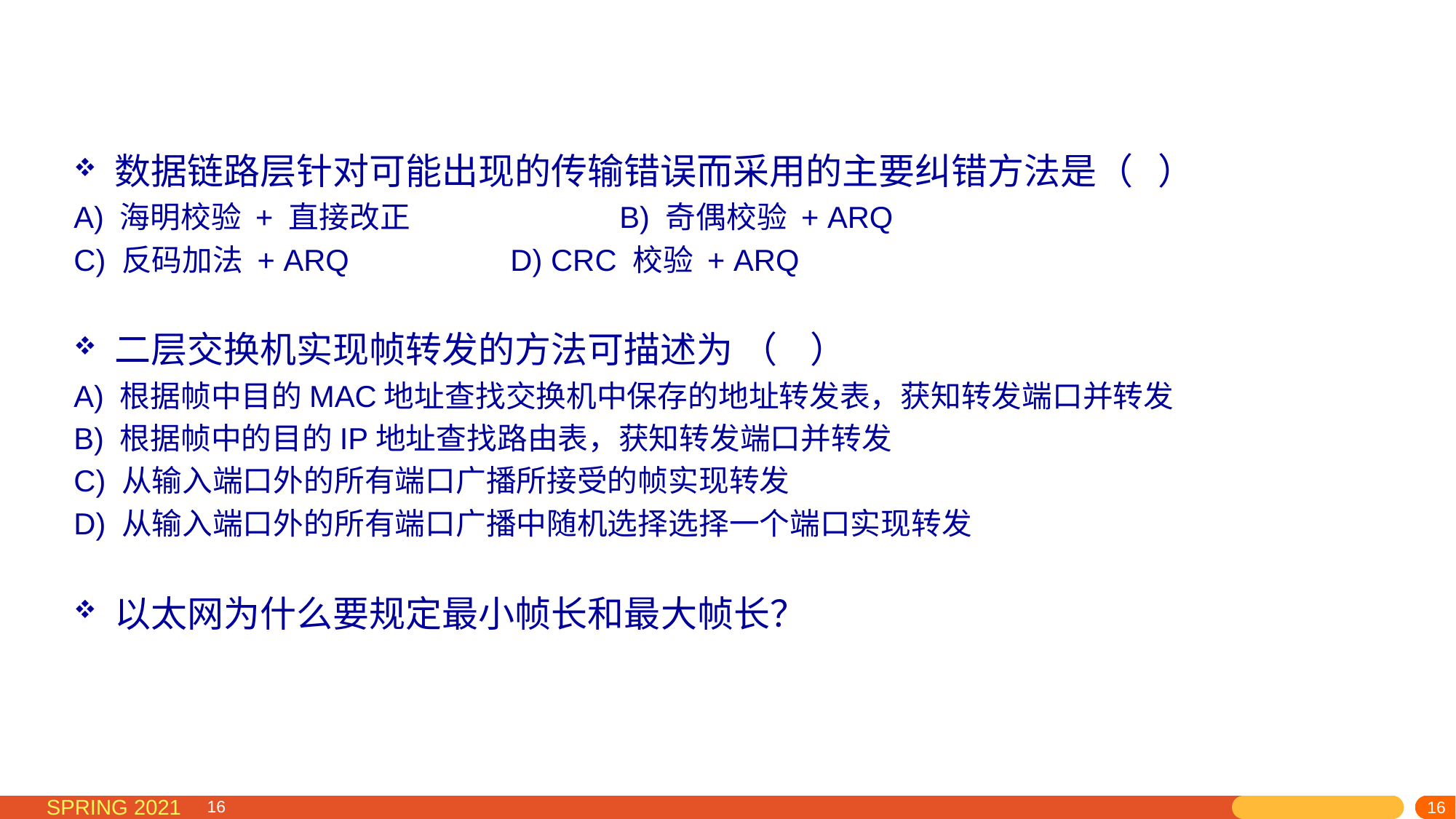

#
数据链路层针对可能出现的传输错误而采用的主要纠错方法是（   ）
A) 海明校验 + 直接改正		B) 奇偶校验 + ARQ
C) 反码加法 + ARQ		D) CRC 校验 + ARQ

二层交换机实现帧转发的方法可描述为 （    ）
A) 根据帧中目的MAC地址查找交换机中保存的地址转发表，获知转发端口并转发
B) 根据帧中的目的IP地址查找路由表，获知转发端口并转发
C) 从输入端口外的所有端口广播所接受的帧实现转发
D) 从输入端口外的所有端口广播中随机选择选择一个端口实现转发

以太网为什么要规定最小帧长和最大帧长？